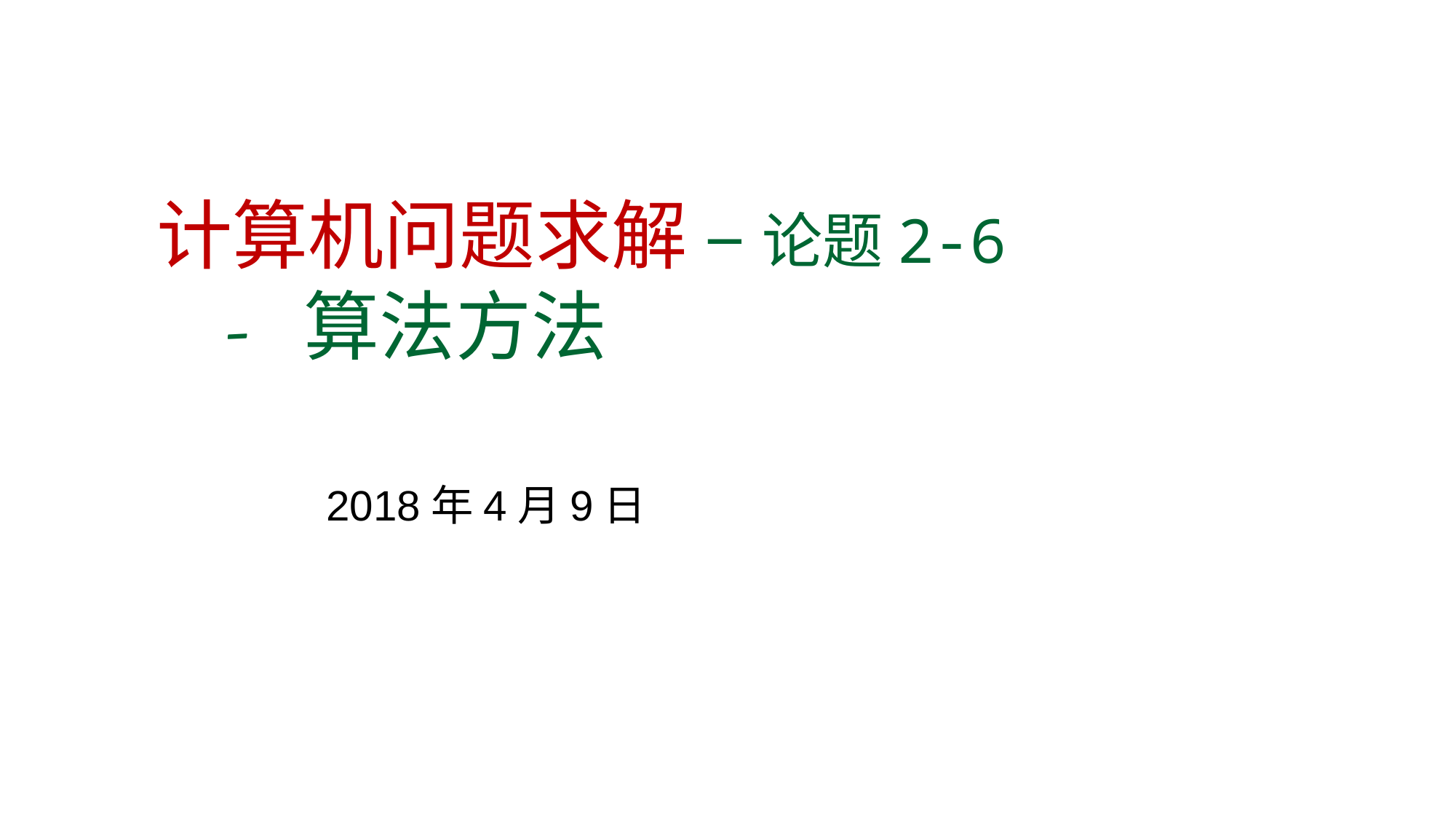

# 计算机问题求解 – 论题2-6 -  算法方法
2018年4月9日